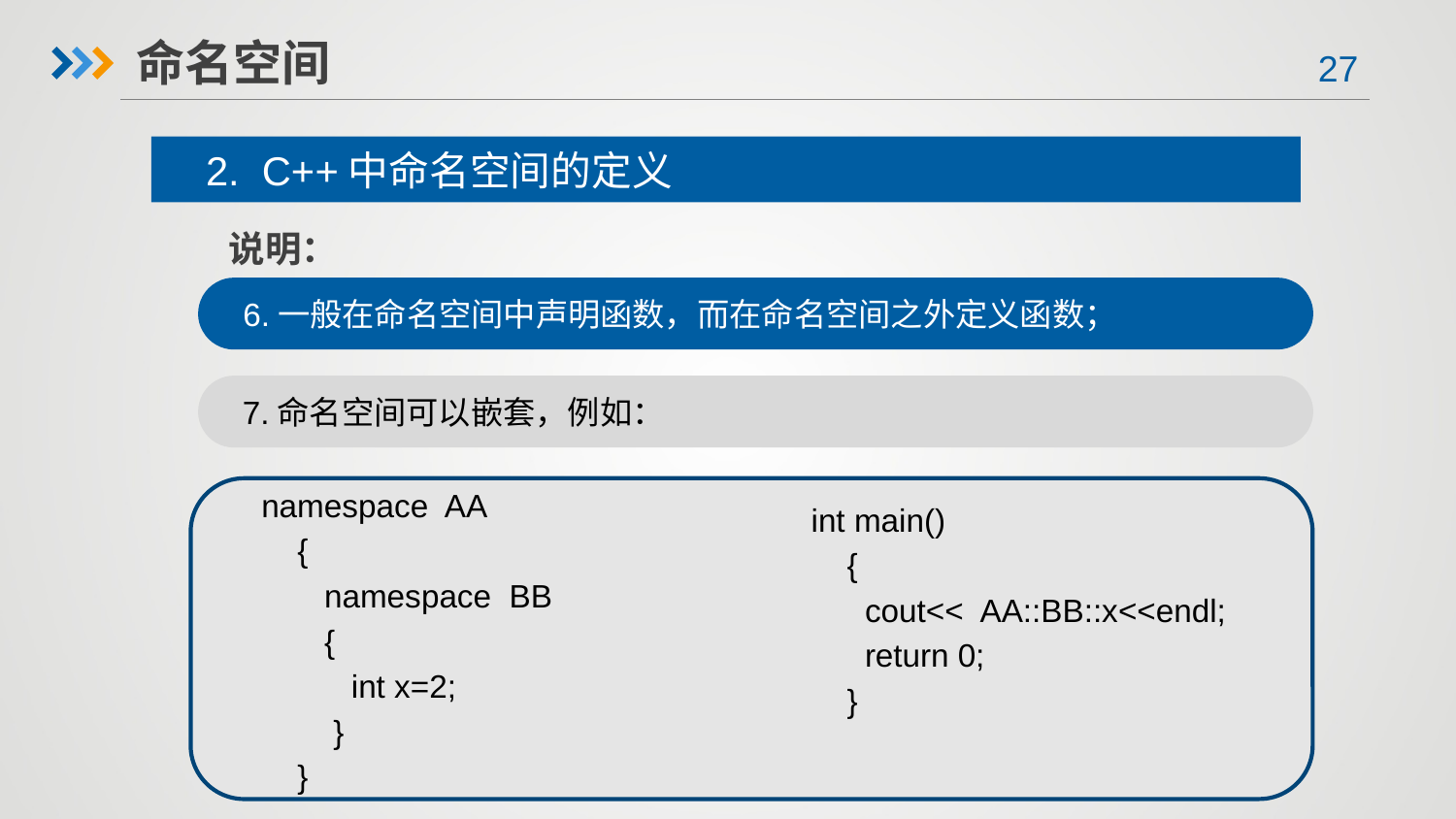

命名空间

2.  C++中命名空间的定义
说明：

6.一般在命名空间中声明函数，而在命名空间之外定义函数；

7.命名空间可以嵌套，例如：

namespace  AA
    {
       namespace  BB
       {
          int x=2;
        }
    }
int main()
    {
      cout<<  AA::BB::x<<endl;
      return 0;
    }